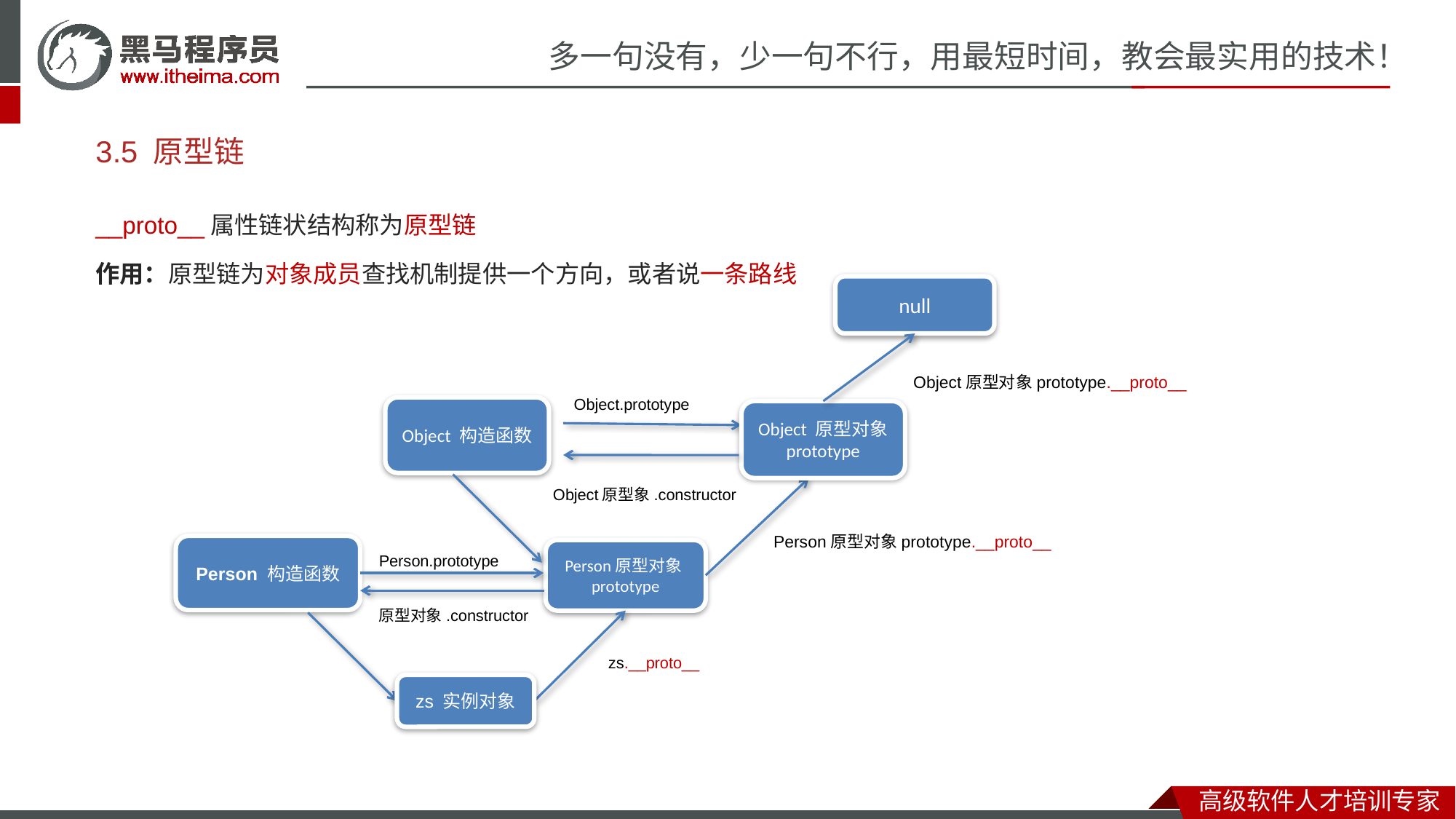

# 3.5 原型链
__proto__属性链状结构称为原型链
作用：原型链为对象成员查找机制提供一个方向，或者说一条路线

null
Object原型对象prototype.__proto__
Object.prototype
Object 构造函数
Object 原型对象
prototype
Object原型象.constructor
Person原型对象prototype.__proto__
Person 构造函数
Person原型对象prototype
Person.prototype
原型对象.constructor
zs.__proto__
zs 实例对象